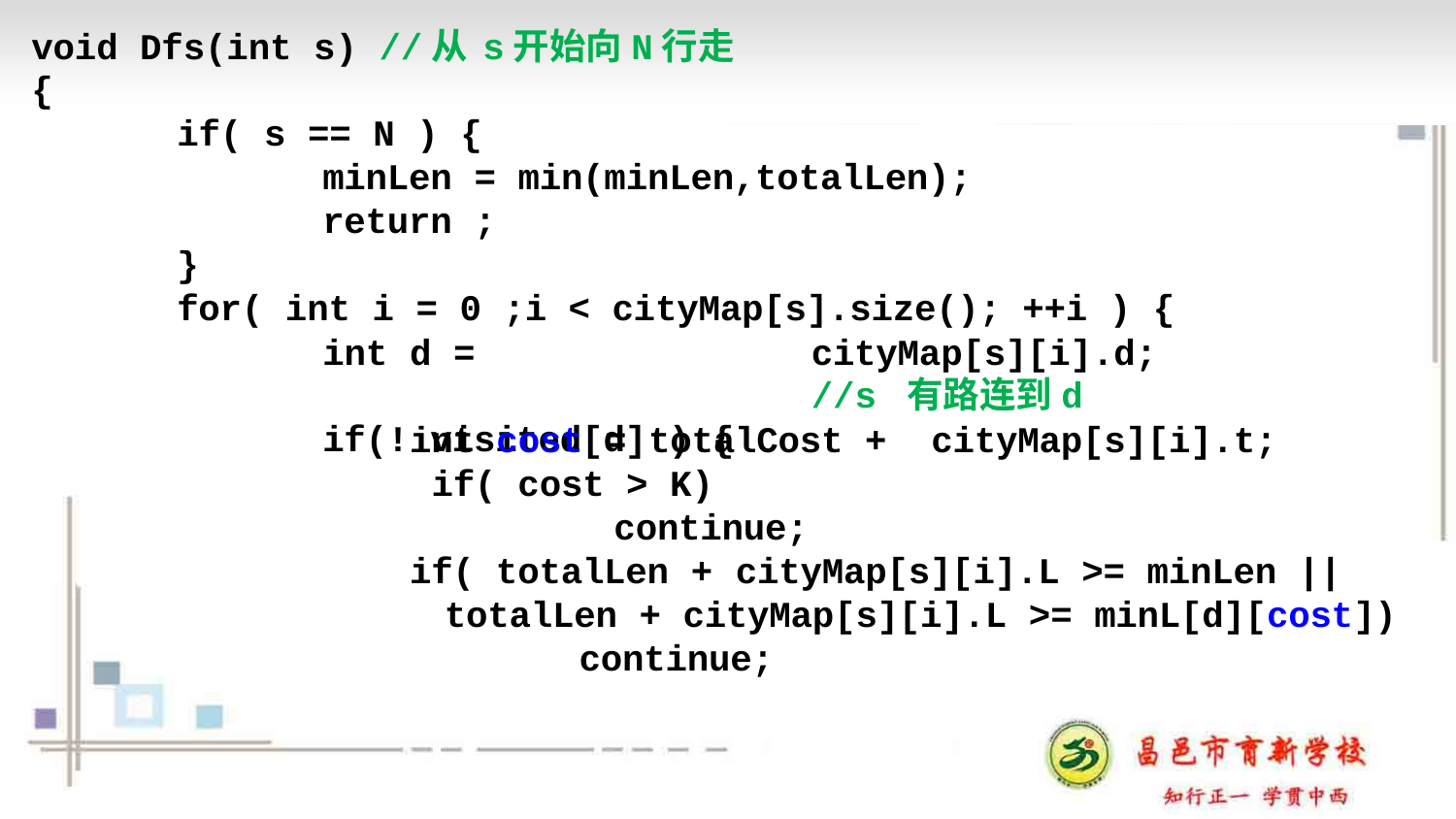

void Dfs(int s) //从	s开始向N行走
{
if( s == N ) {
minLen = min(minLen,totalLen);
return ;
}
for( int i = 0 ;i < cityMap[s].size(); ++i ) {
int d =	cityMap[s][i].d;	//s 有路连到d
if(! visited[d] ) {
int cost = totalCost +  if( cost > K)
continue;
cityMap[s][i].t;
if( totalLen +	cityMap[s][i].L >= minLen ||  totalLen + cityMap[s][i].L >= minL[d][cost])
continue;
8